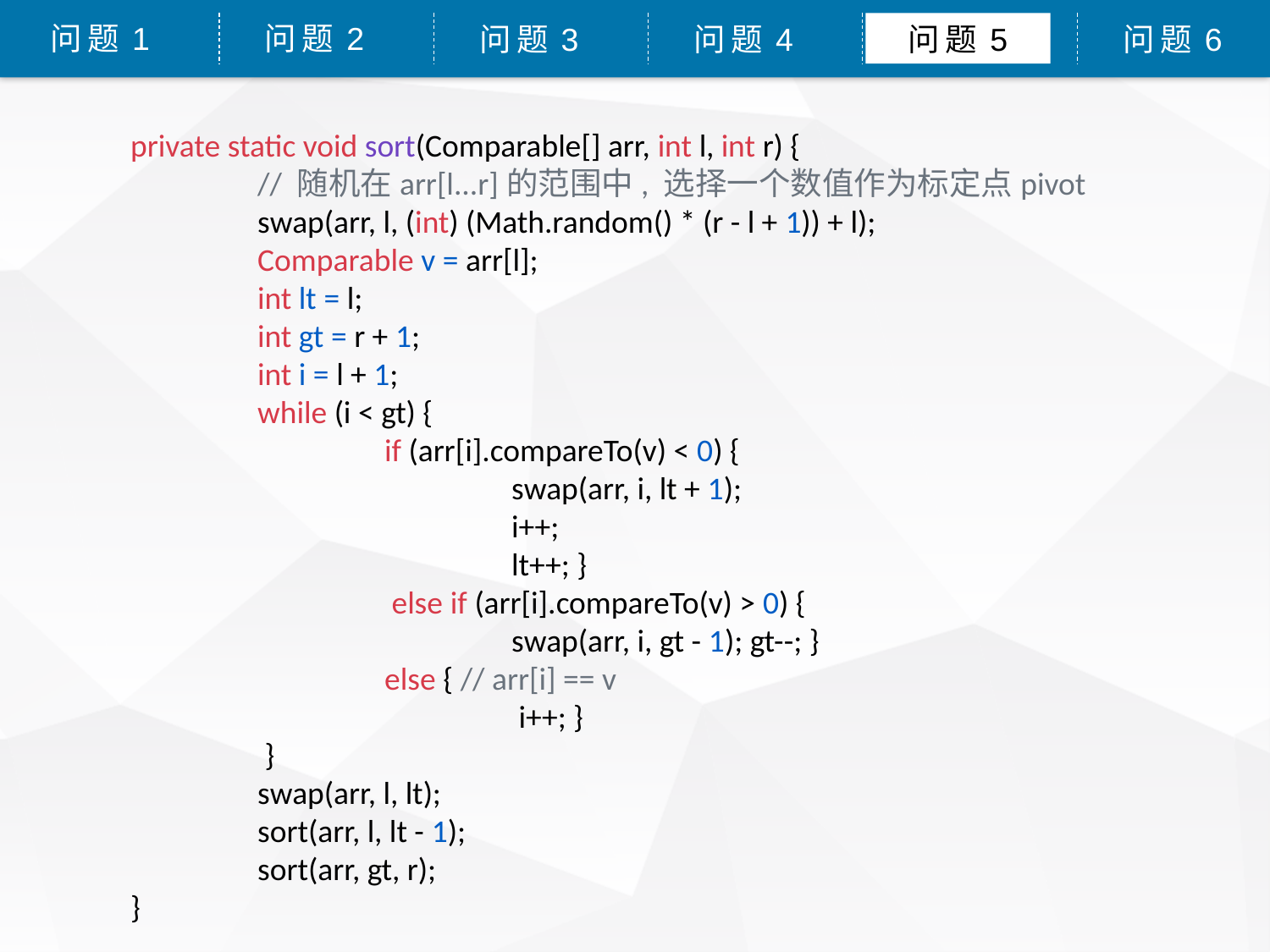

问题1
问题2
问题3
问题4
问题5
问题6
private static void sort(Comparable[] arr, int l, int r) {
	// 随机在arr[l...r]的范围中, 选择一个数值作为标定点pivot
	swap(arr, l, (int) (Math.random() * (r - l + 1)) + l);
 	Comparable v = arr[l];
	int lt = l;
	int gt = r + 1;
	int i = l + 1;
	while (i < gt) {
		if (arr[i].compareTo(v) < 0) {
			swap(arr, i, lt + 1);
 			i++;
			lt++; }
		 else if (arr[i].compareTo(v) > 0) {
 			swap(arr, i, gt - 1); gt--; }
		else { // arr[i] == v
			 i++; }
	 }
	swap(arr, l, lt);
	sort(arr, l, lt - 1);
	sort(arr, gt, r);
}